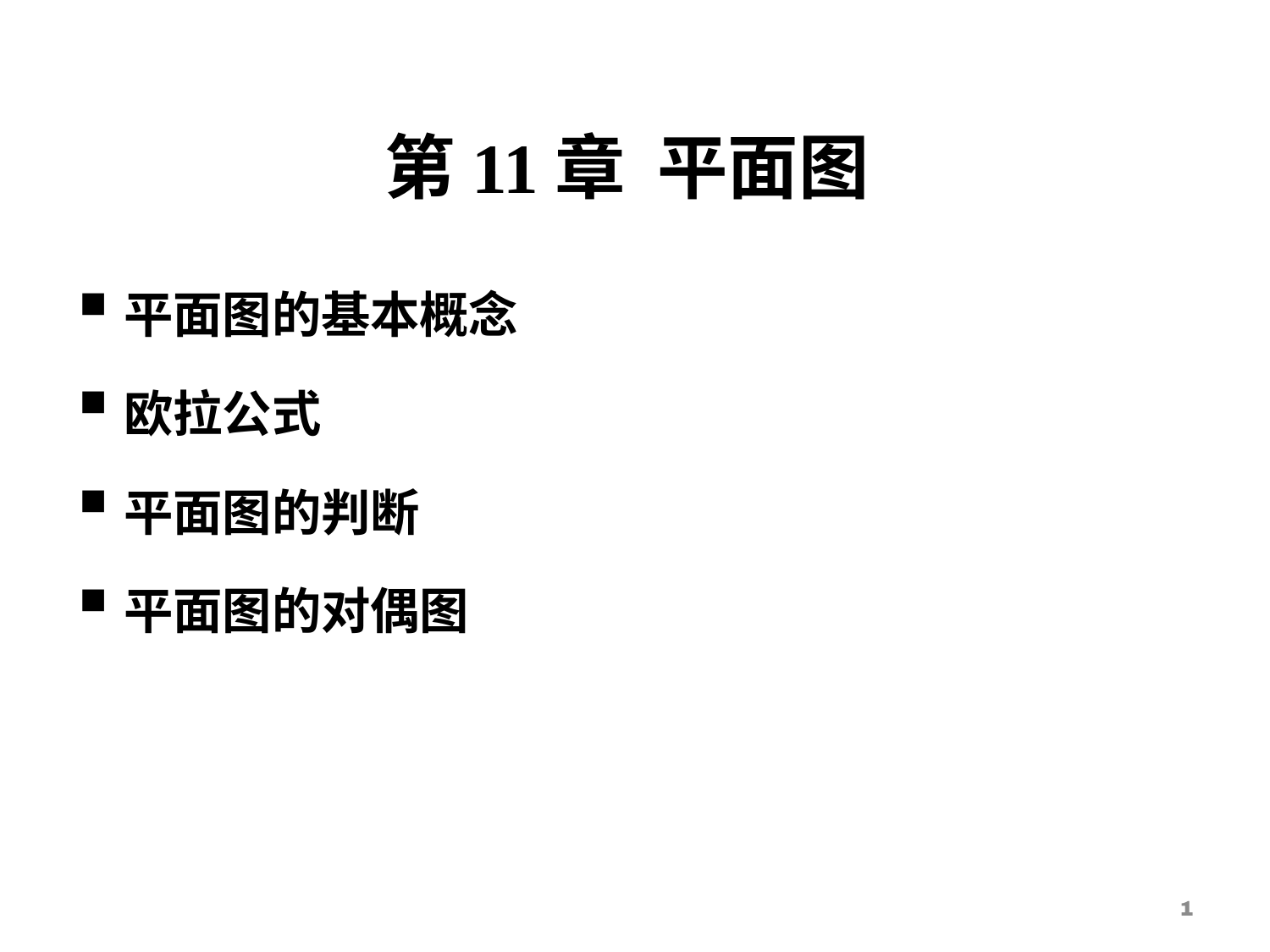

# 第11章  平面图
平面图的基本概念
欧拉公式
平面图的判断
平面图的对偶图
1